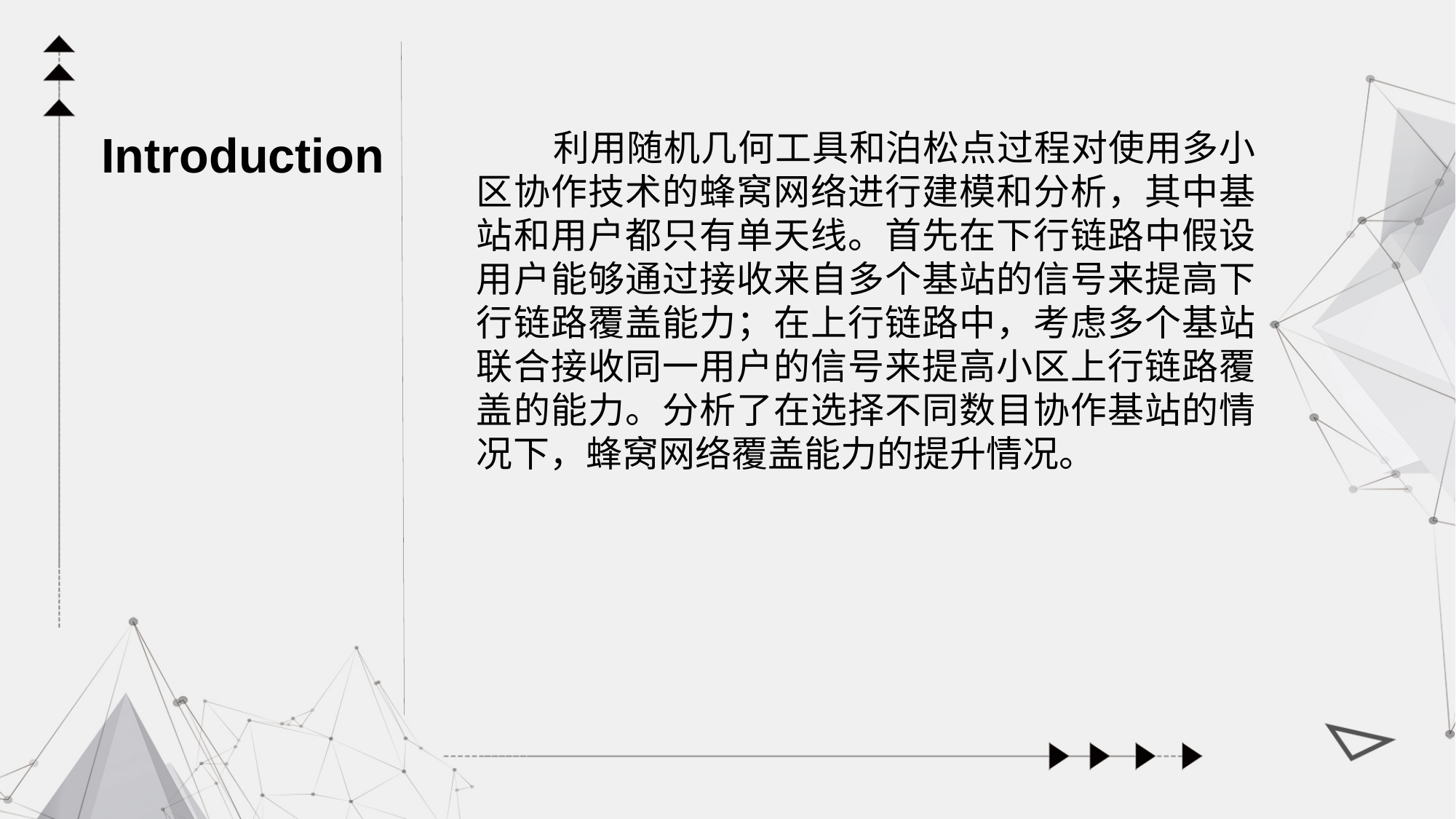

Introduction
    利用随机几何工具和泊松点过程对使用多小区协作技术的蜂窝网络进行建模和分析，其中基站和用户都只有单天线。首先在下行链路中假设用户能够通过接收来自多个基站的信号来提高下行链路覆盖能力；在上行链路中，考虑多个基站联合接收同一用户的信号来提高小区上行链路覆盖的能力。分析了在选择不同数目协作基站的情况下，蜂窝网络覆盖能力的提升情况。